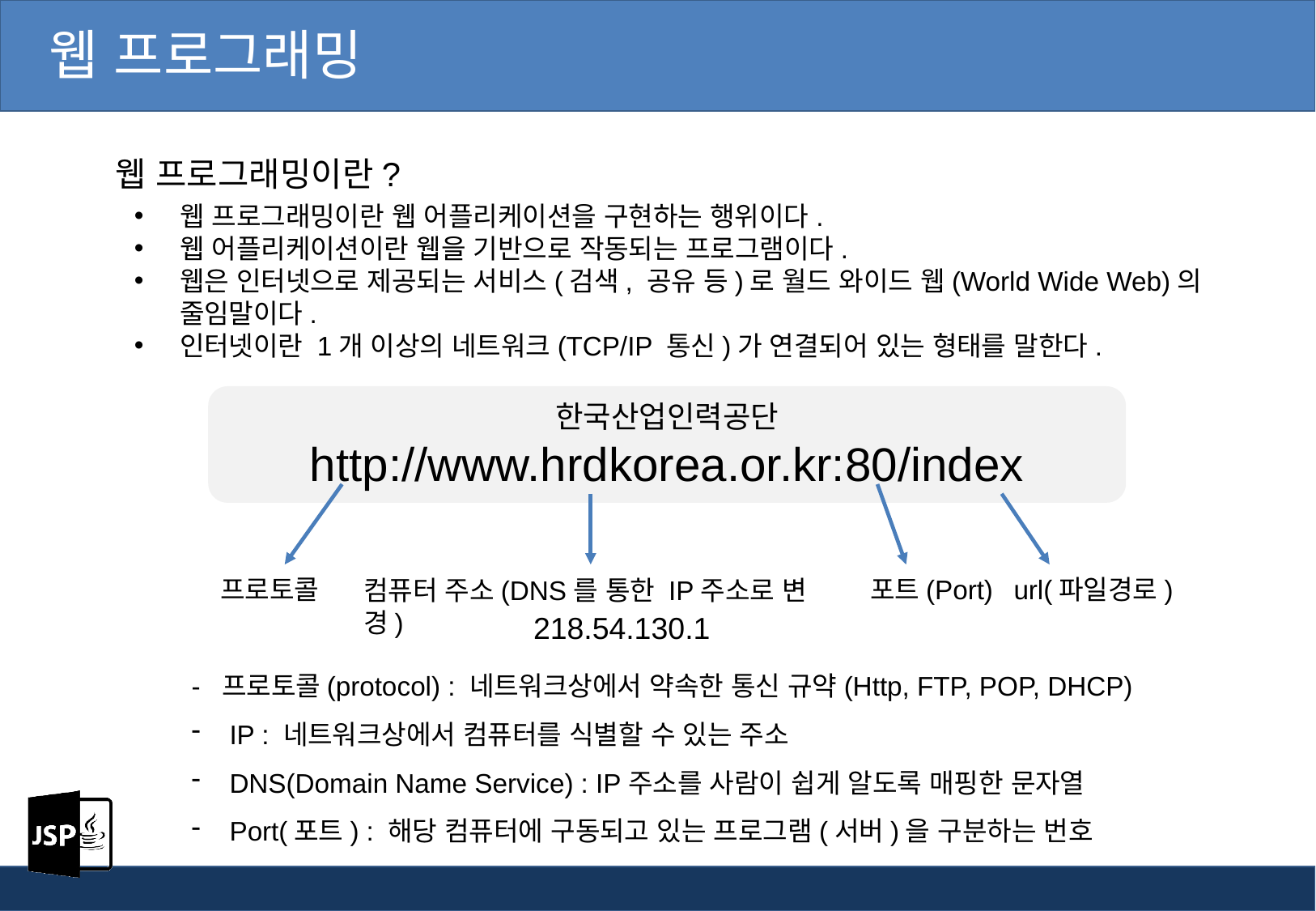

웹 프로그래밍
웹 프로그래밍이란?
웹 프로그래밍이란 웹 어플리케이션을 구현하는 행위이다.
웹 어플리케이션이란 웹을 기반으로 작동되는 프로그램이다.
웹은 인터넷으로 제공되는 서비스(검색, 공유 등)로 월드 와이드 웹(World Wide Web)의 줄임말이다.
인터넷이란 1개 이상의 네트워크(TCP/IP 통신)가 연결되어 있는 형태를 말한다.
한국산업인력공단
http://www.hrdkorea.or.kr:80/index
프로토콜
포트(Port)
url(파일경로)
컴퓨터 주소(DNS를 통한 IP주소로 변경)
218.54.130.1
-  프로토콜(protocol) : 네트워크상에서 약속한 통신 규약(Http, FTP, POP, DHCP)
IP : 네트워크상에서 컴퓨터를 식별할 수 있는 주소
DNS(Domain Name Service) : IP주소를 사람이 쉽게 알도록 매핑한 문자열
Port(포트) : 해당 컴퓨터에 구동되고 있는 프로그램(서버)을 구분하는 번호